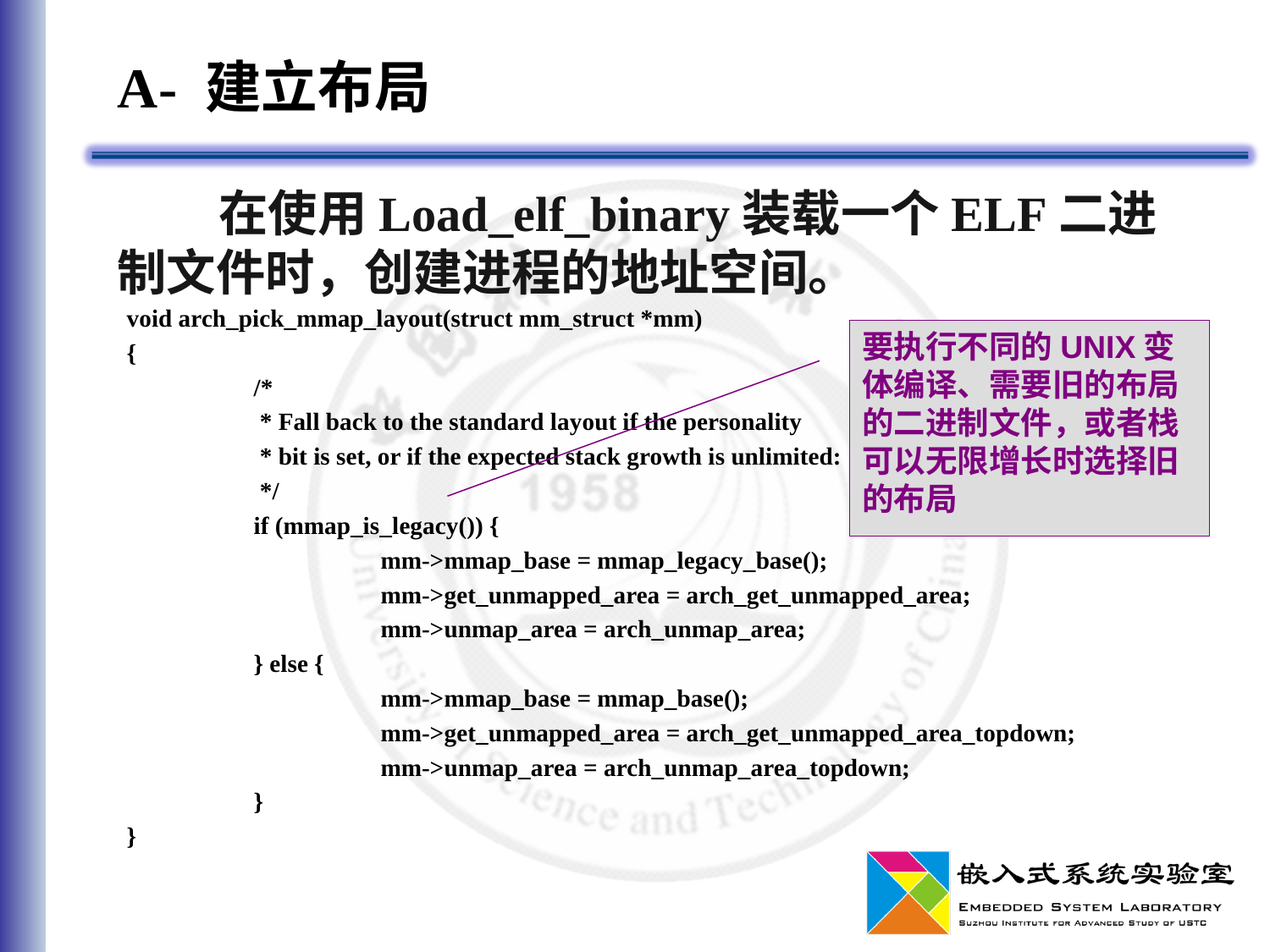

# A- 建立布局
        在使用Load_elf_binary装载一个ELF二进制文件时，创建进程的地址空间。
void arch_pick_mmap_layout(struct mm_struct *mm)
{
	/*
	 * Fall back to the standard layout if the personality
	 * bit is set, or if the expected stack growth is unlimited:
	 */
	if (mmap_is_legacy()) {
		mm->mmap_base = mmap_legacy_base();
		mm->get_unmapped_area = arch_get_unmapped_area;
		mm->unmap_area = arch_unmap_area;
	} else {
		mm->mmap_base = mmap_base();
		mm->get_unmapped_area = arch_get_unmapped_area_topdown;
		mm->unmap_area = arch_unmap_area_topdown;
	}
}
要执行不同的UNIX变体编译、需要旧的布局的二进制文件，或者栈可以无限增长时选择旧的布局